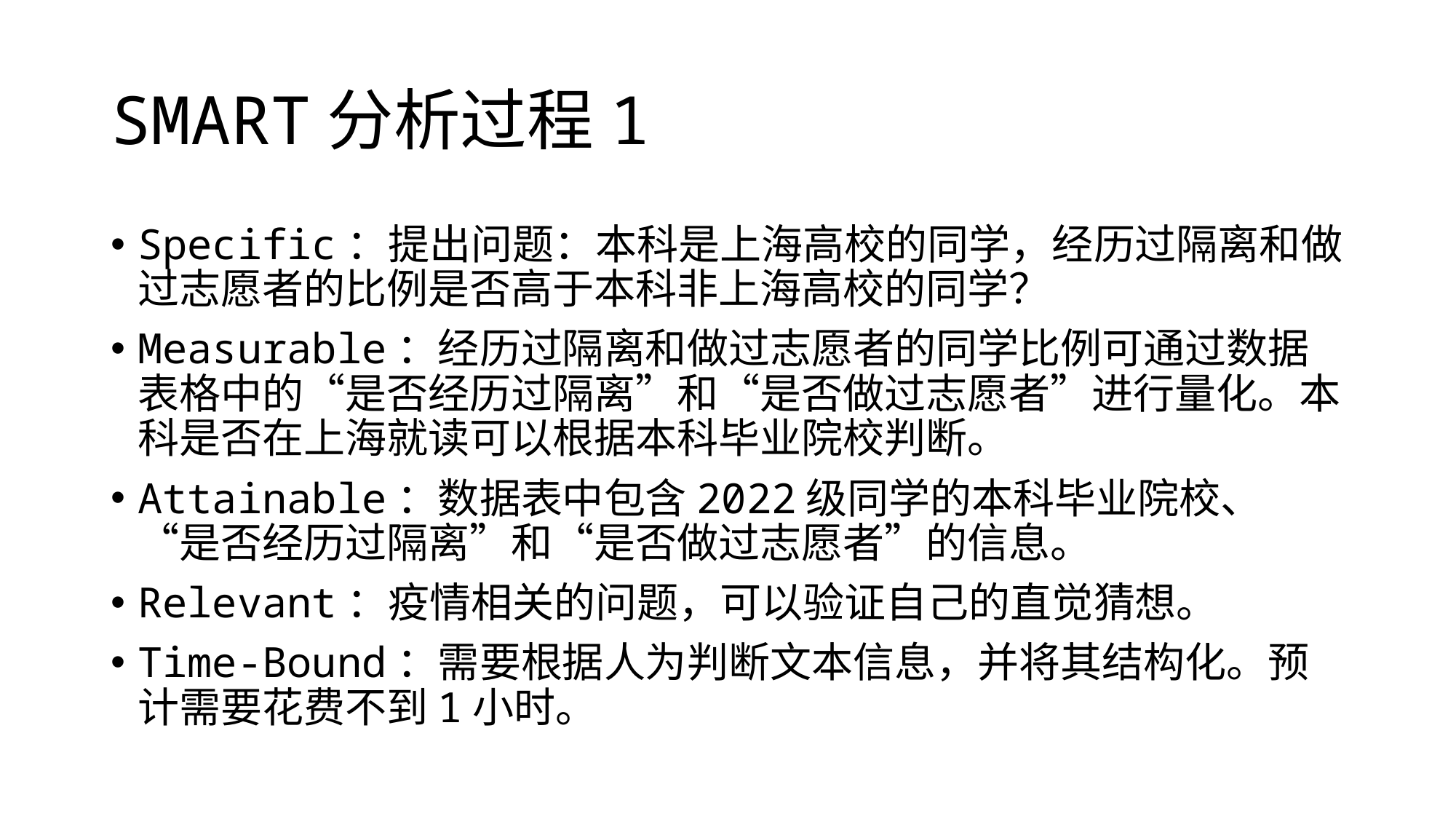

# SMART分析过程1
Specific：提出问题：本科是上海高校的同学，经历过隔离和做过志愿者的比例是否高于本科非上海高校的同学？
Measurable：经历过隔离和做过志愿者的同学比例可通过数据表格中的“是否经历过隔离”和“是否做过志愿者”进行量化。本科是否在上海就读可以根据本科毕业院校判断。
Attainable：数据表中包含2022级同学的本科毕业院校、“是否经历过隔离”和“是否做过志愿者”的信息。
Relevant：疫情相关的问题，可以验证自己的直觉猜想。
Time-Bound：需要根据人为判断文本信息，并将其结构化。预计需要花费不到1小时。